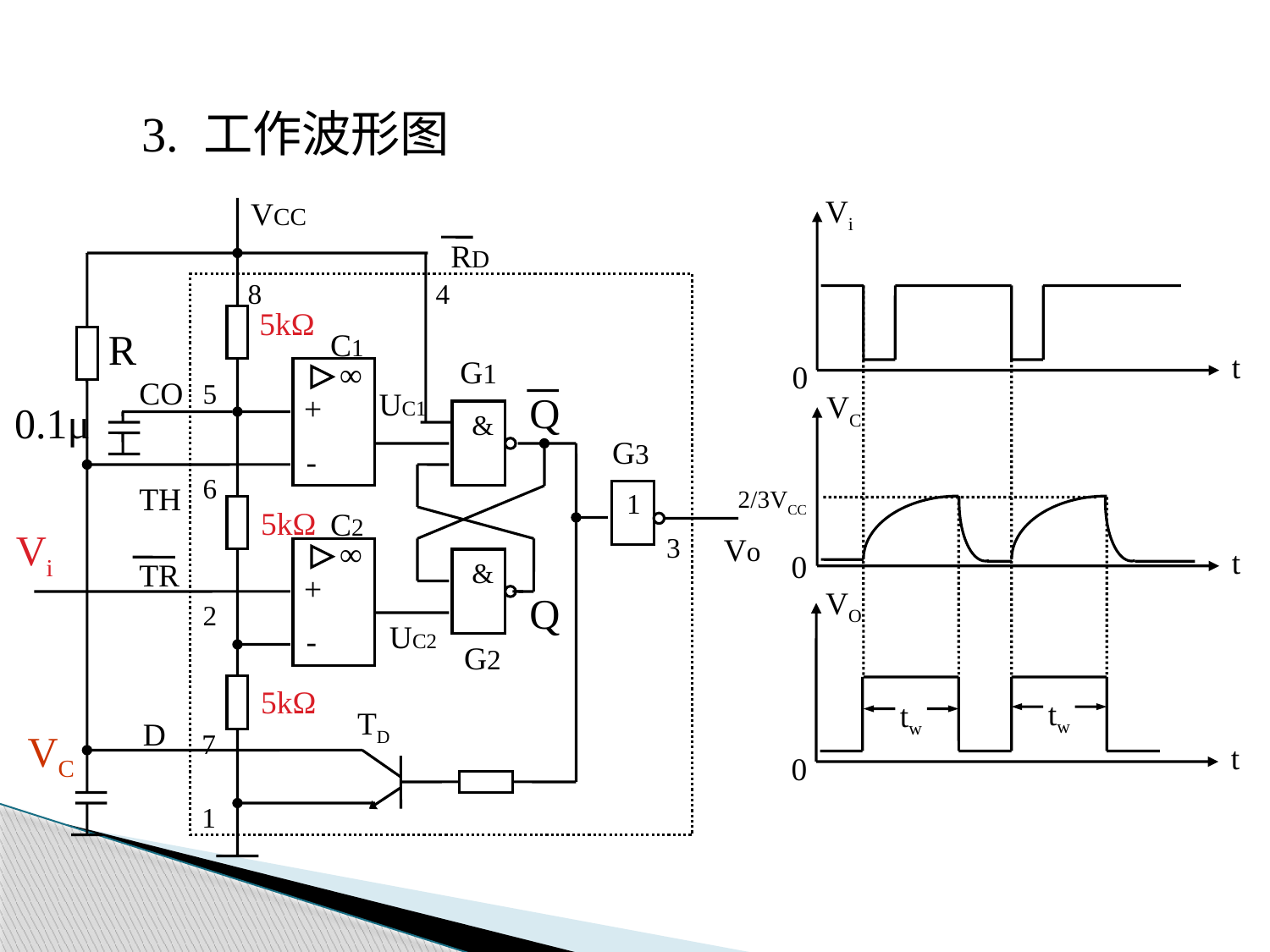

3. 工作波形图
Vi

t
0

VC

2/3VCC

t
0

VO

tw
tw

t
0

VCC

RD

8
4

5kΩ

R
C1

G1
∞

CO
5
UC1

Q
+
0.1μ

&

G3

-

6

TH
1

5kΩ
C2

Vi

3
∞

TR

&

+

Q

2

UC2

-
G2

5kΩ
TD
D
VC
7

1

Vo